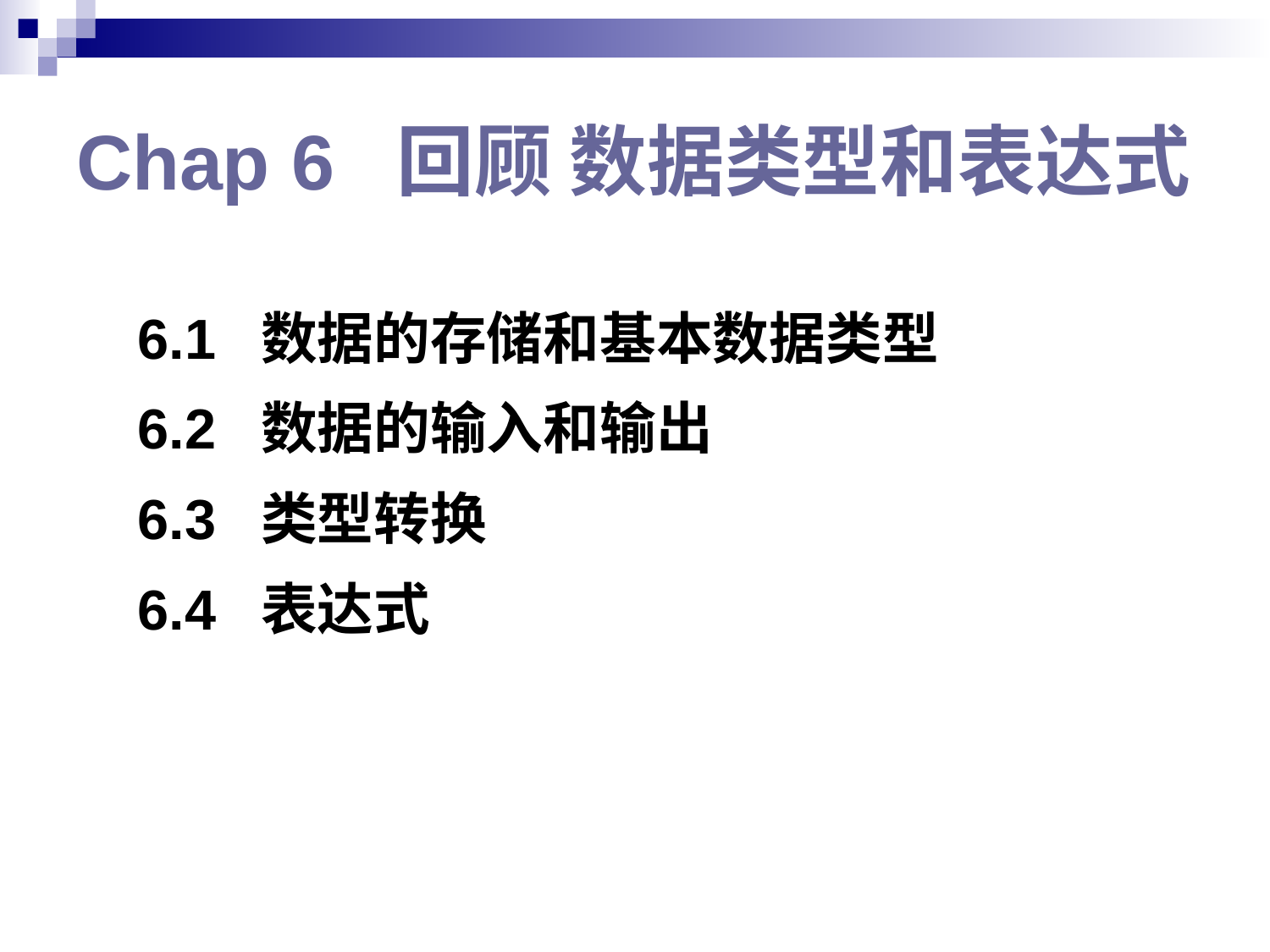

# Chap 6  回顾 数据类型和表达式
6.1  数据的存储和基本数据类型
6.2  数据的输入和输出
6.3  类型转换
6.4  表达式